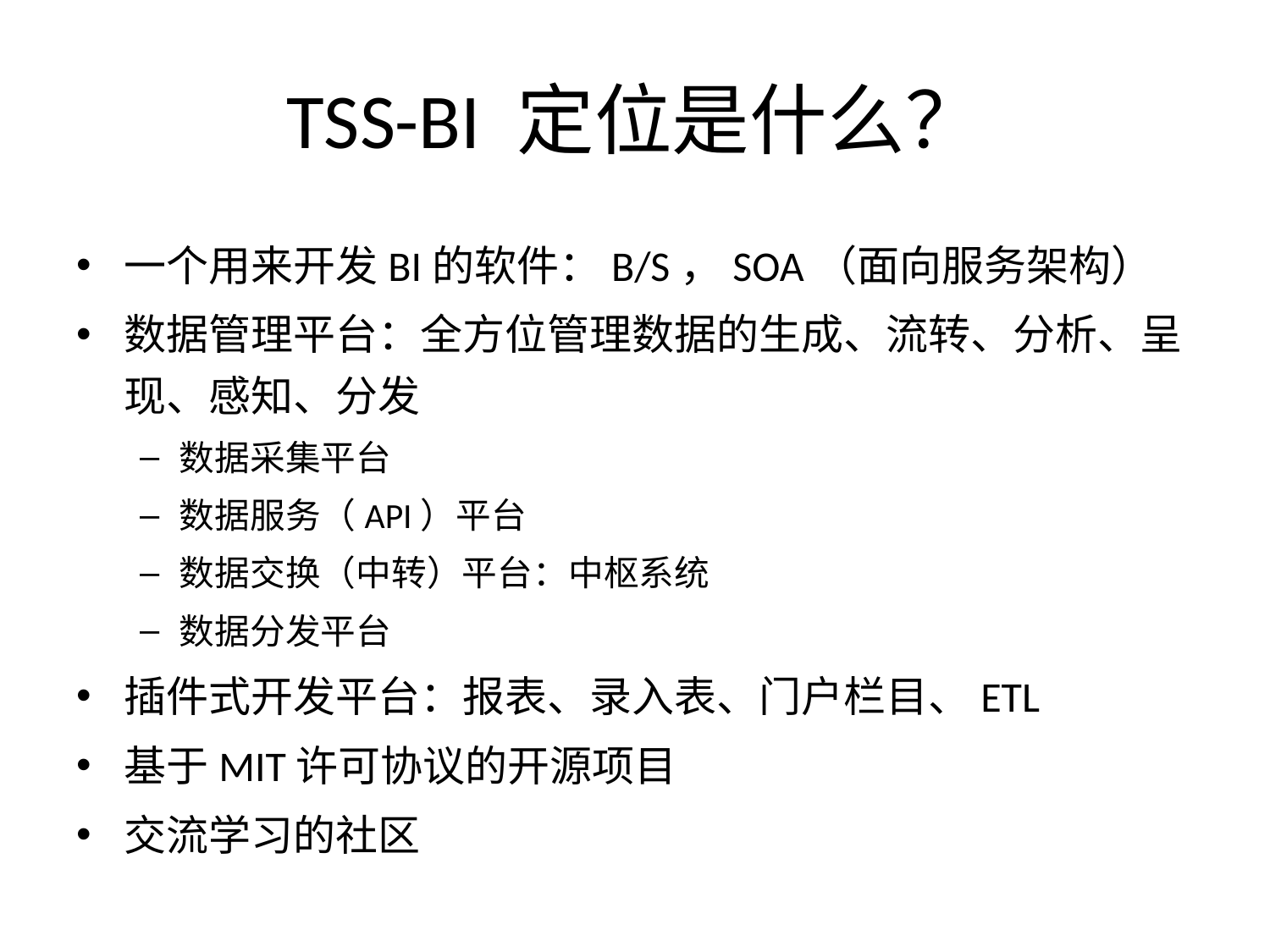

# TSS-BI 定位是什么？
一个用来开发BI的软件：B/S，SOA（面向服务架构）
数据管理平台：全方位管理数据的生成、流转、分析、呈现、感知、分发
数据采集平台
数据服务（API）平台
数据交换（中转）平台：中枢系统
数据分发平台
插件式开发平台：报表、录入表、门户栏目、ETL
基于MIT许可协议的开源项目
交流学习的社区